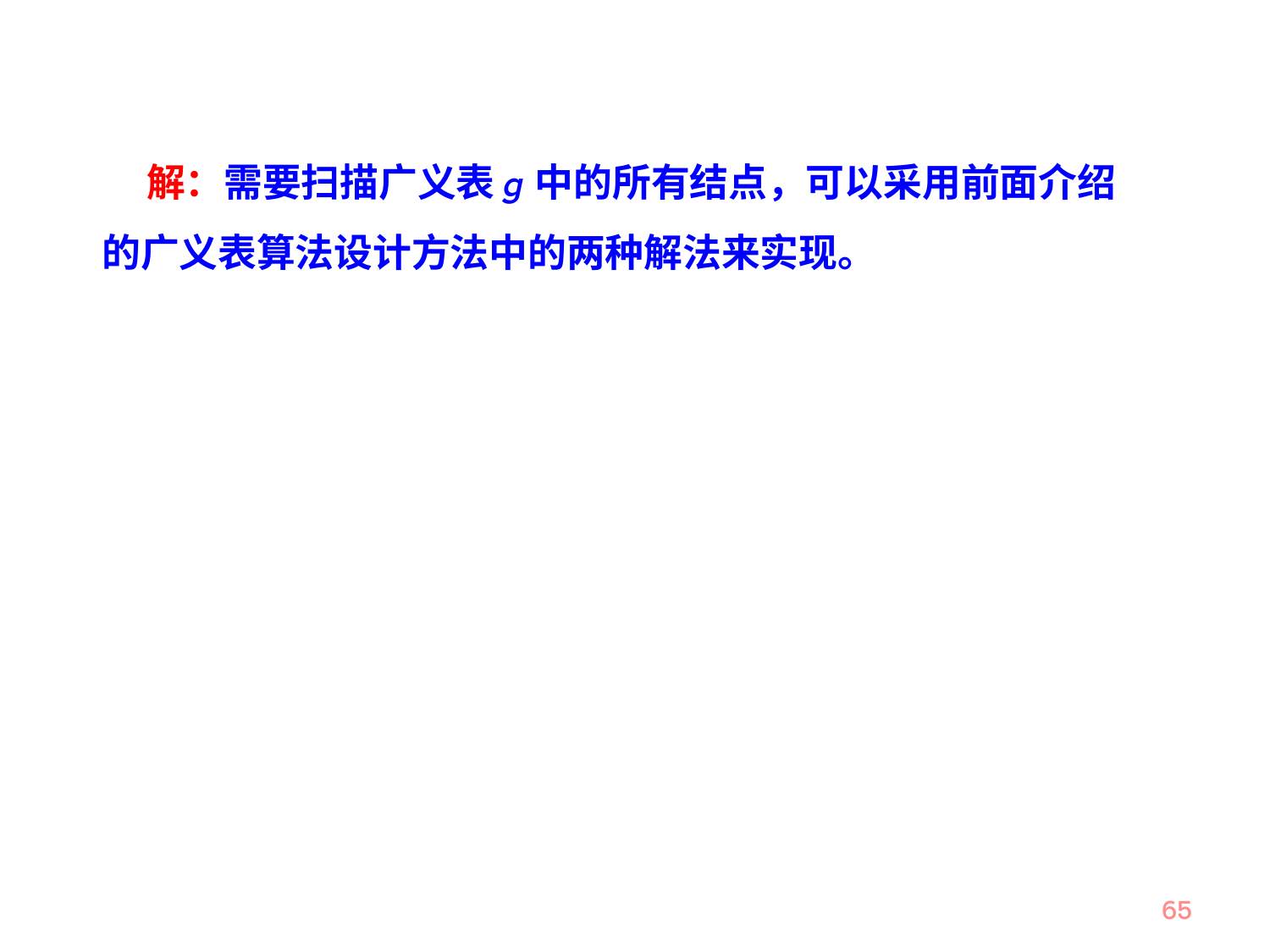

解：需要扫描广义表g中的所有结点，可以采用前面介绍的广义表算法设计方法中的两种解法来实现。
65